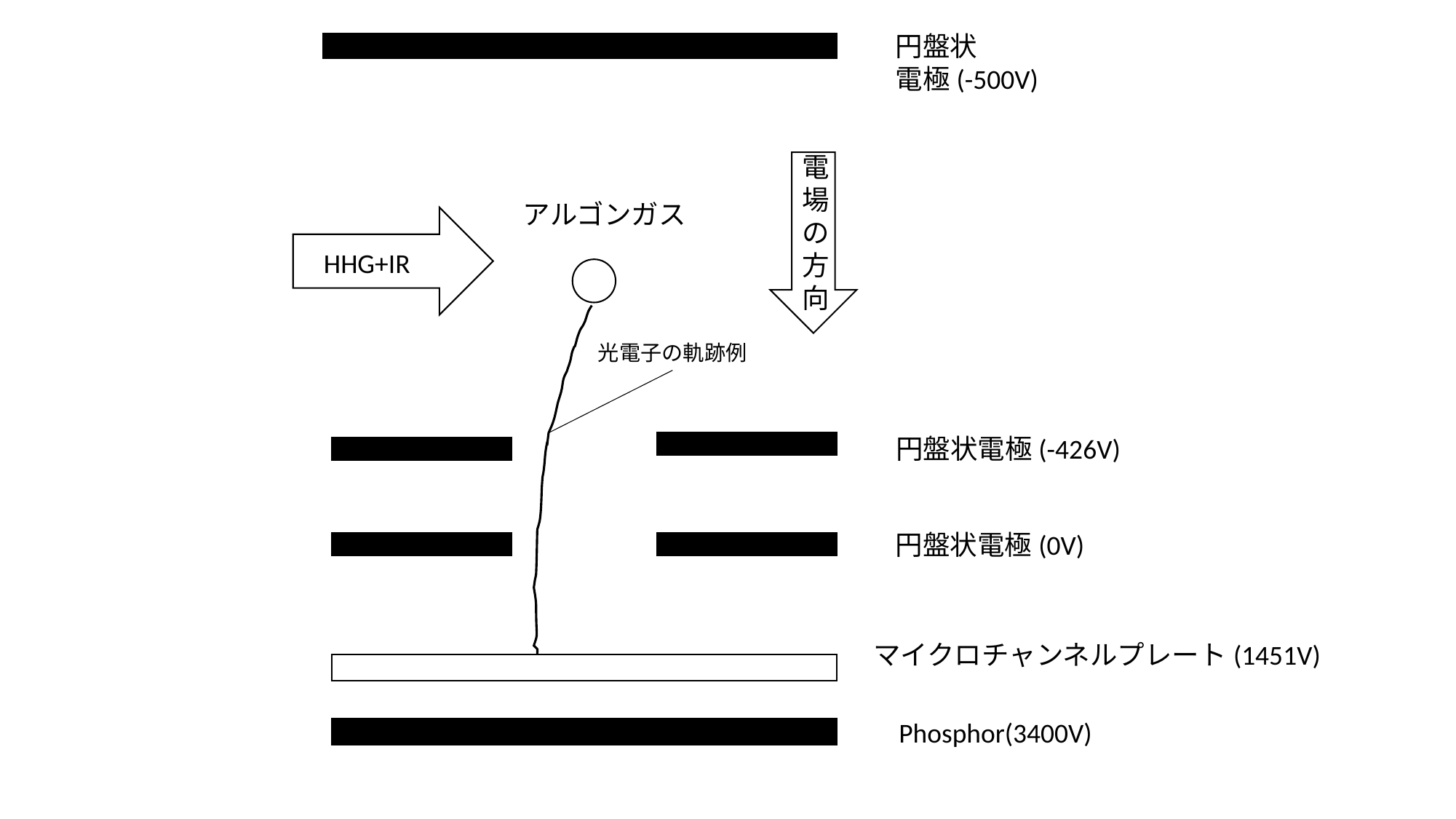

円盤状
電極(-500V)

電場の方向
アルゴンガス

HHG+IR

光電子の軌跡例
円盤状電極(-426V)

円盤状電極(0V)

マイクロチャンネルプレート(1451V)

Phosphor(3400V)